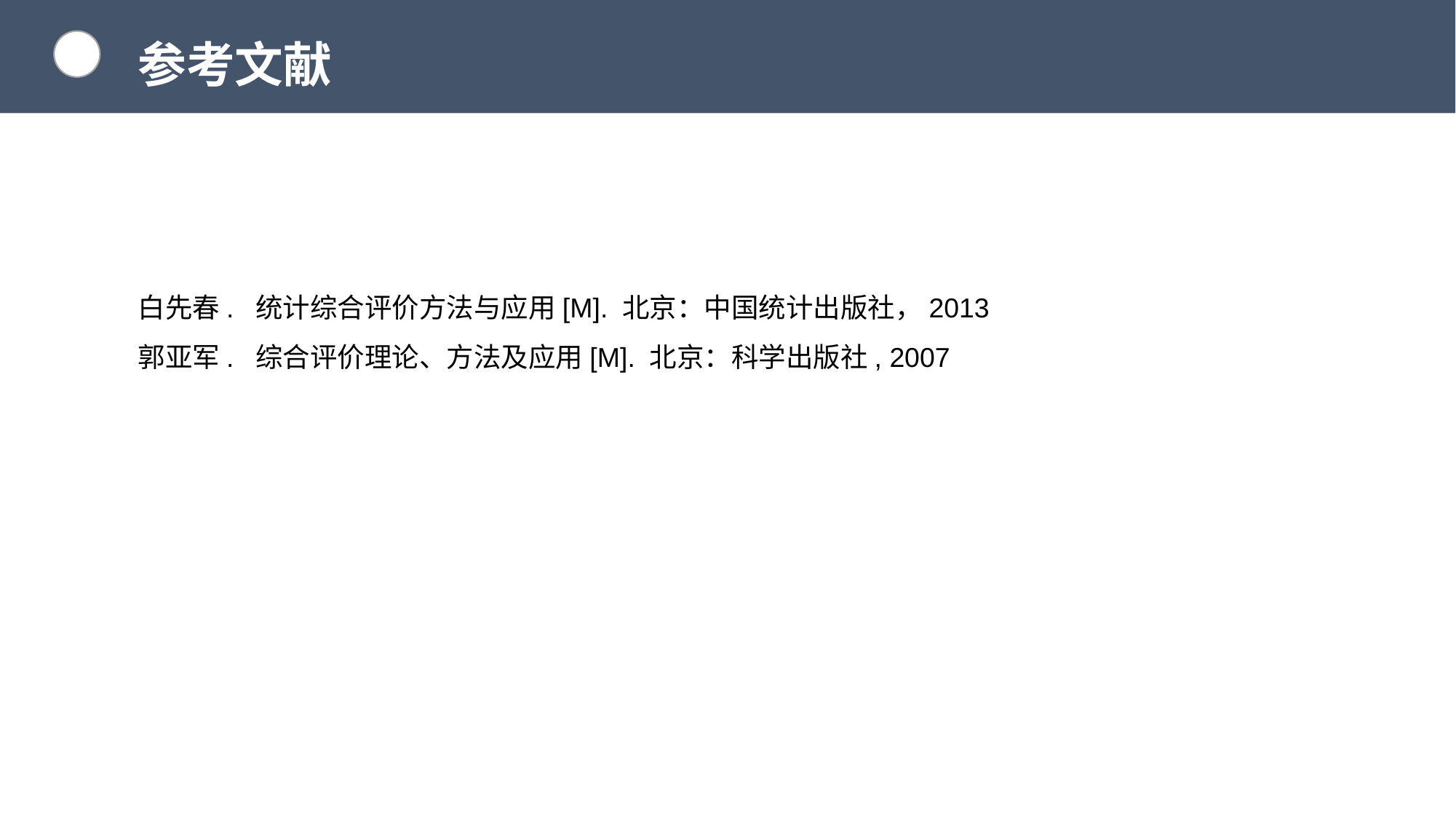

参考文献
白先春.  统计综合评价方法与应用[M]. 北京：中国统计出版社，2013
郭亚军.  综合评价理论、方法及应用[M]. 北京：科学出版社, 2007